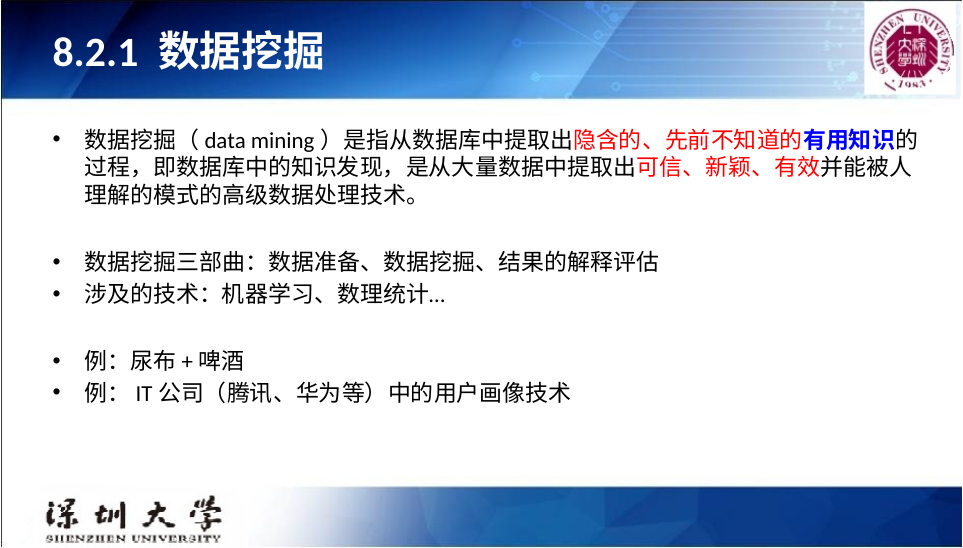

# 8.2.1 数据挖掘
数据挖掘（data mining）是指从数据库中提取出隐含的、先前不知道的有用知识的过程，即数据库中的知识发现，是从大量数据中提取出可信、新颖、有效并能被人理解的模式的高级数据处理技术。

数据挖掘三部曲：数据准备、数据挖掘、结果的解释评估
涉及的技术：机器学习、数理统计…

例：尿布+啤酒
例：IT公司（腾讯、华为等）中的用户画像技术
301